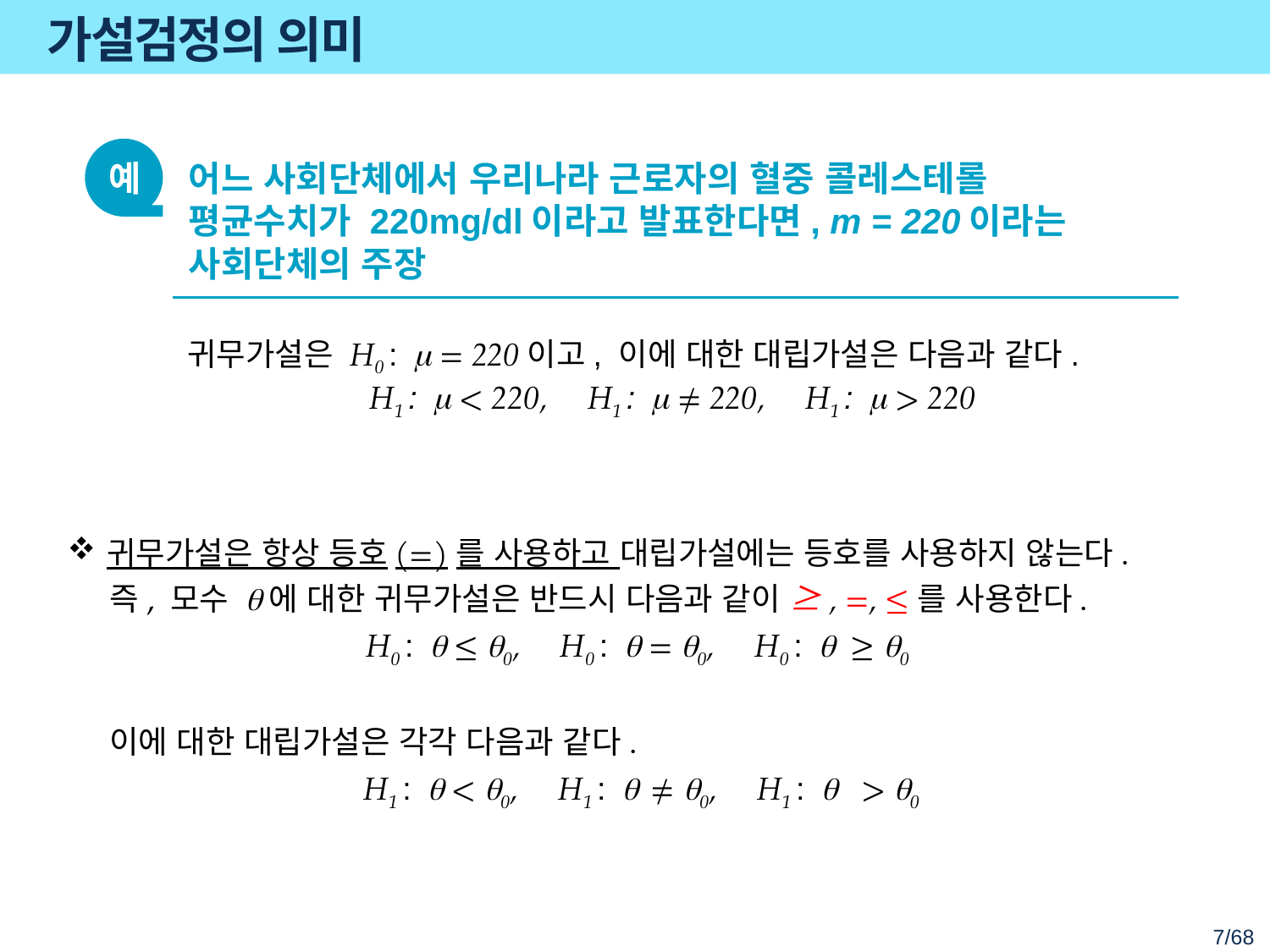

# 가설검정의 의미
예
어느 사회단체에서 우리나라 근로자의 혈중 콜레스테롤 평균수치가 220mg/dl이라고 발표한다면, m = 220이라는 사회단체의 주장
귀무가설은 H0 : μ = 220이고, 이에 대한 대립가설은 다음과 같다.
H1 : μ < 220,     H1 : μ ≠ 220,     H1 : μ > 220
귀무가설은 항상 등호(=)를 사용하고 대립가설에는 등호를 사용하지 않는다.
즉, 모수 θ에 대한 귀무가설은 반드시 다음과 같이 ≥, =, ≤를 사용한다.
H0 : θ ≤ θ0,     H0 : θ = θ0,     H0 : θ  ≥ θ0

이에 대한 대립가설은 각각 다음과 같다.
H1 : θ < θ0,     H1 : θ  ≠ θ0,     H1 : θ  > θ0